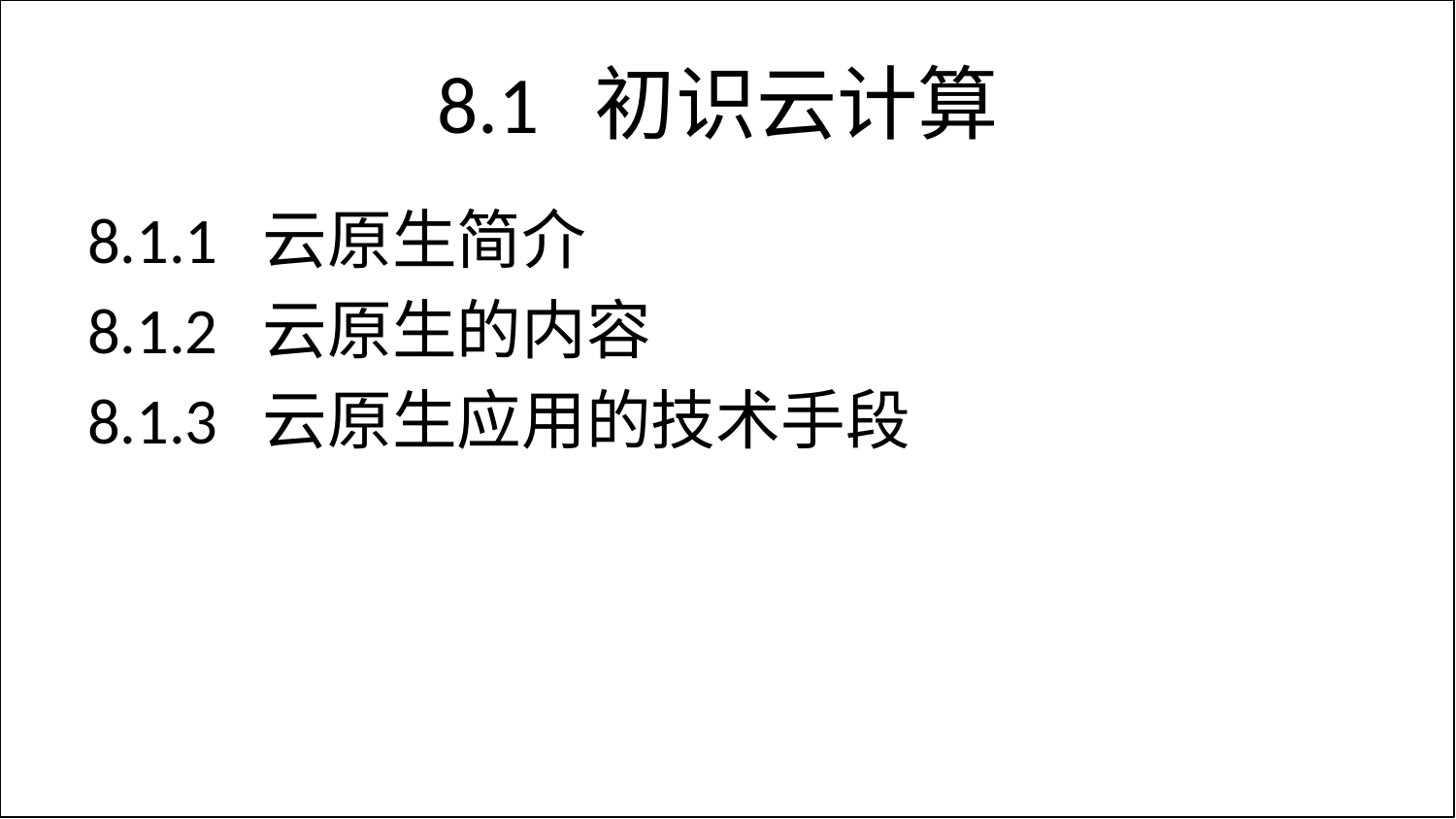

# 8.1  初识云计算
8.1.1  云原生简介
8.1.2  云原生的内容
8.1.3  云原生应用的技术手段